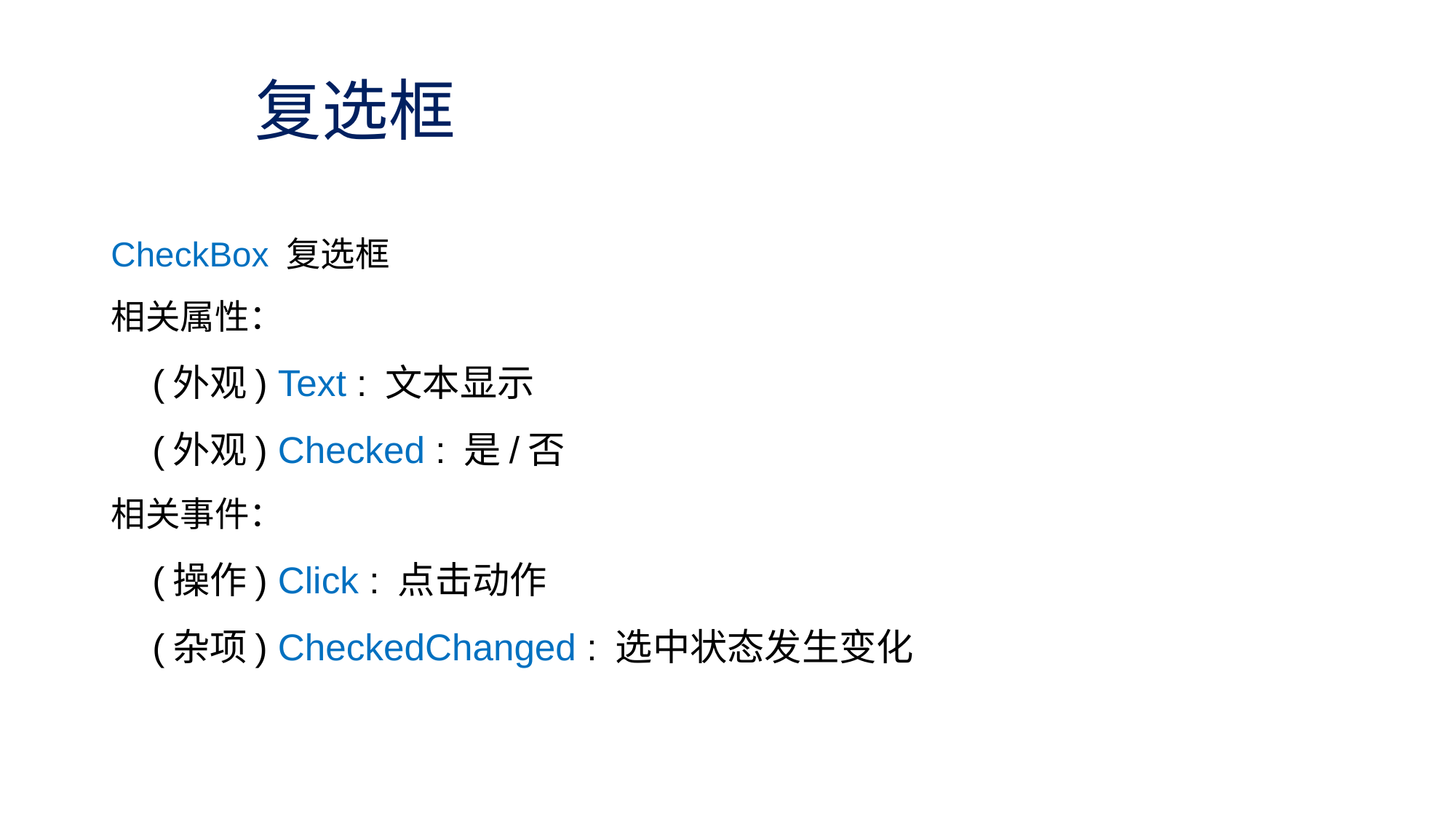

# 复选框
CheckBox 复选框
相关属性：
    (外观) Text : 文本显示
    (外观) Checked : 是/否
相关事件：
    (操作) Click : 点击动作
    (杂项) CheckedChanged : 选中状态发生变化